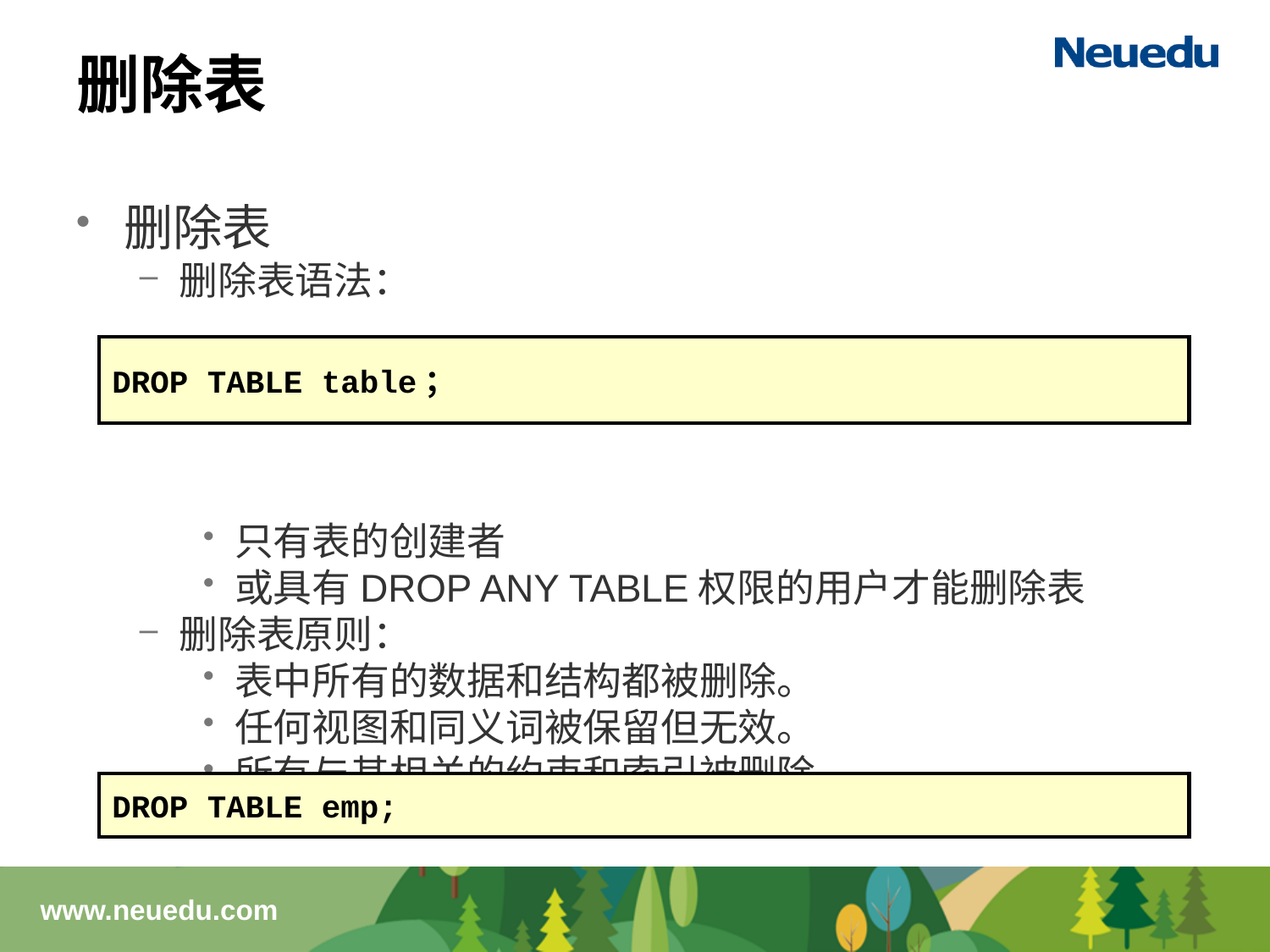

# 删除表
删除表
删除表语法：

只有表的创建者
或具有DROP ANY TABLE权限的用户才能删除表
删除表原则：
表中所有的数据和结构都被删除。
任何视图和同义词被保留但无效。
所有与其相关的约束和索引被删除。
任何未完成的事务被提交。

DROP TABLE table；
DROP TABLE emp;